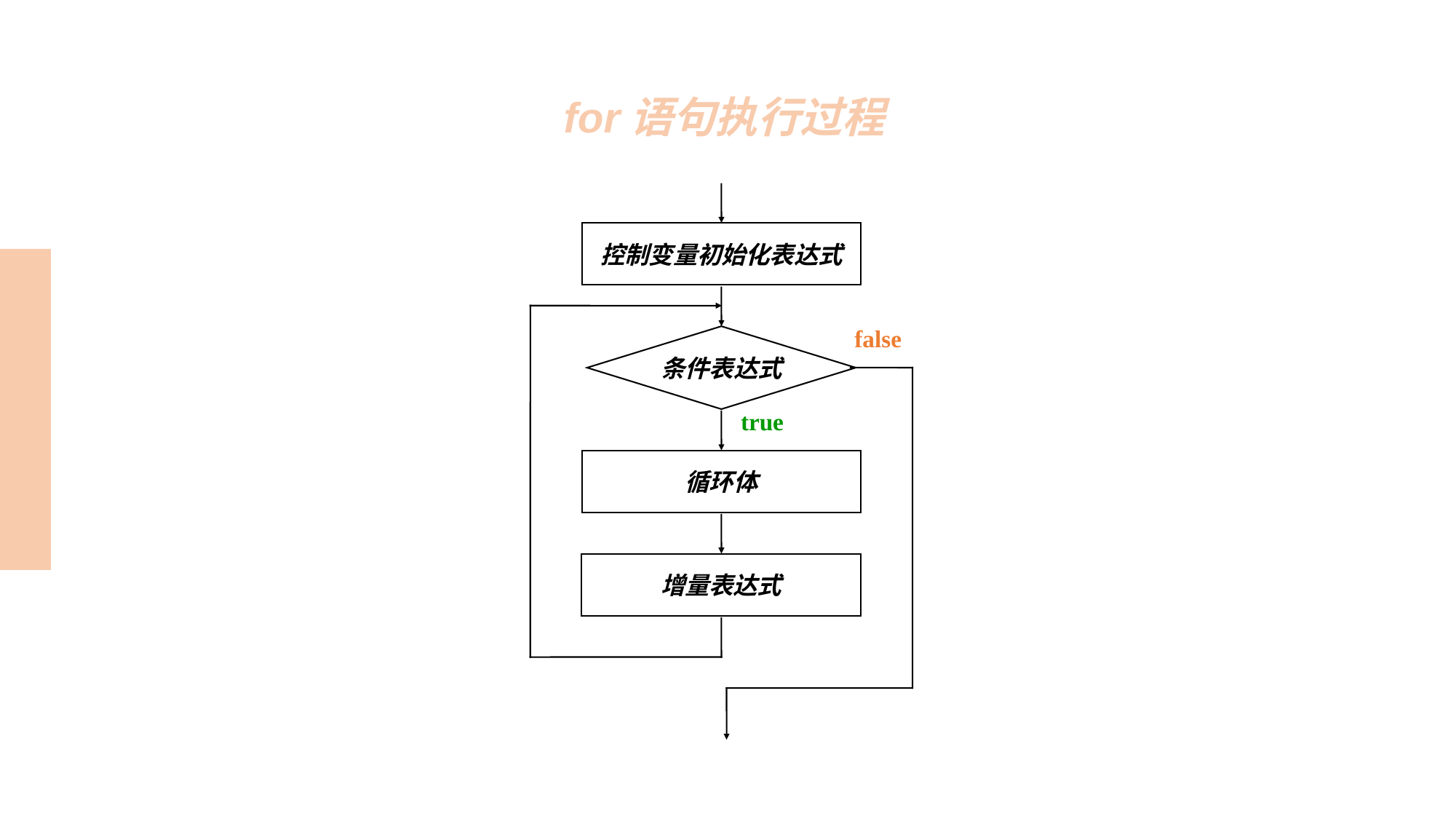

for语句执行过程

控制变量初始化表达式

false
条件表达式

true

循环体

增量表达式